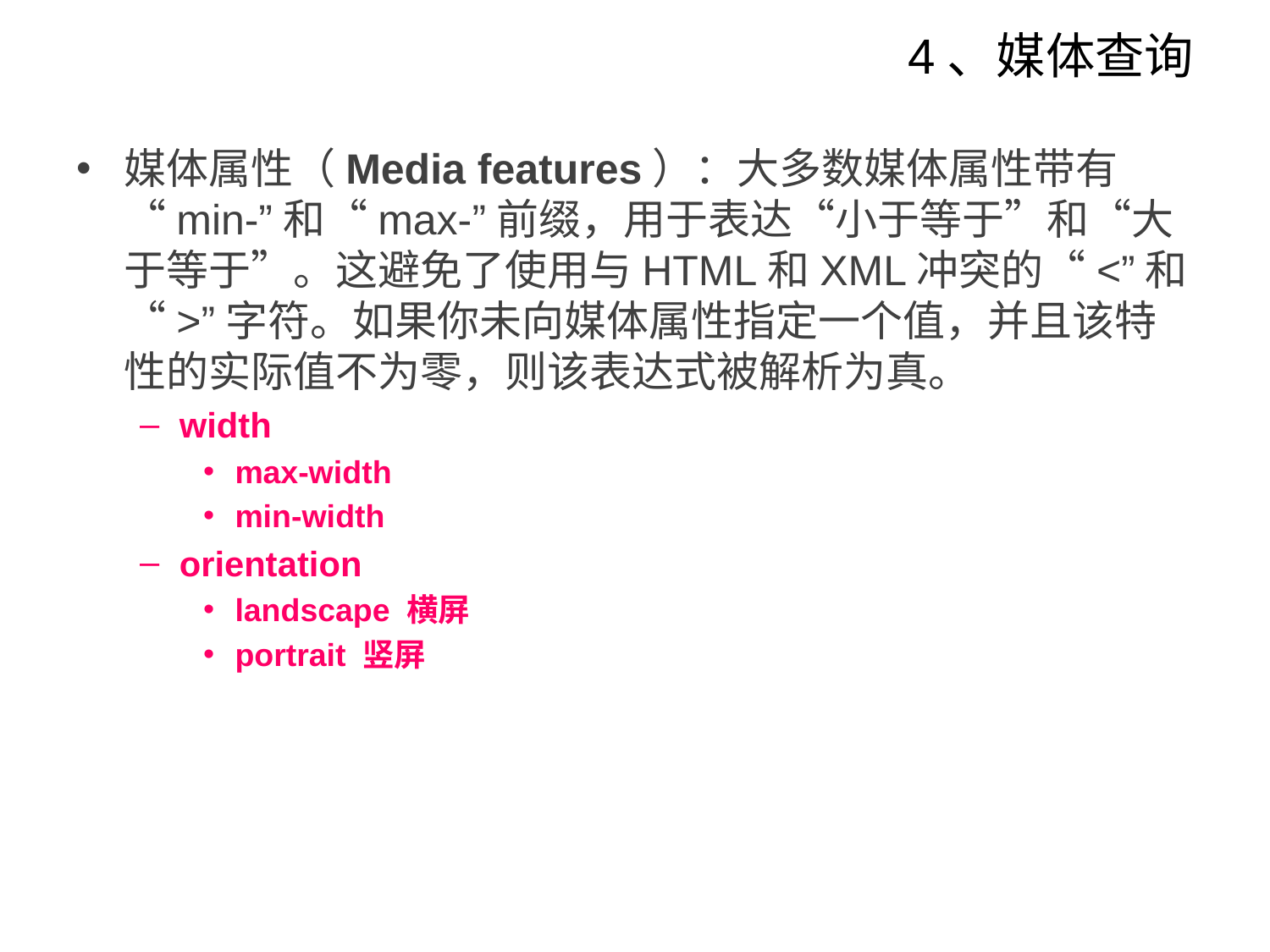

# 4、媒体查询
媒体属性（Media features）：大多数媒体属性带有“min-”和“max-”前缀，用于表达“小于等于”和“大于等于”。这避免了使用与HTML和XML冲突的“<”和“>”字符。如果你未向媒体属性指定一个值，并且该特性的实际值不为零，则该表达式被解析为真。
width
max-width
min-width
orientation
landscape 横屏
portrait 竖屏